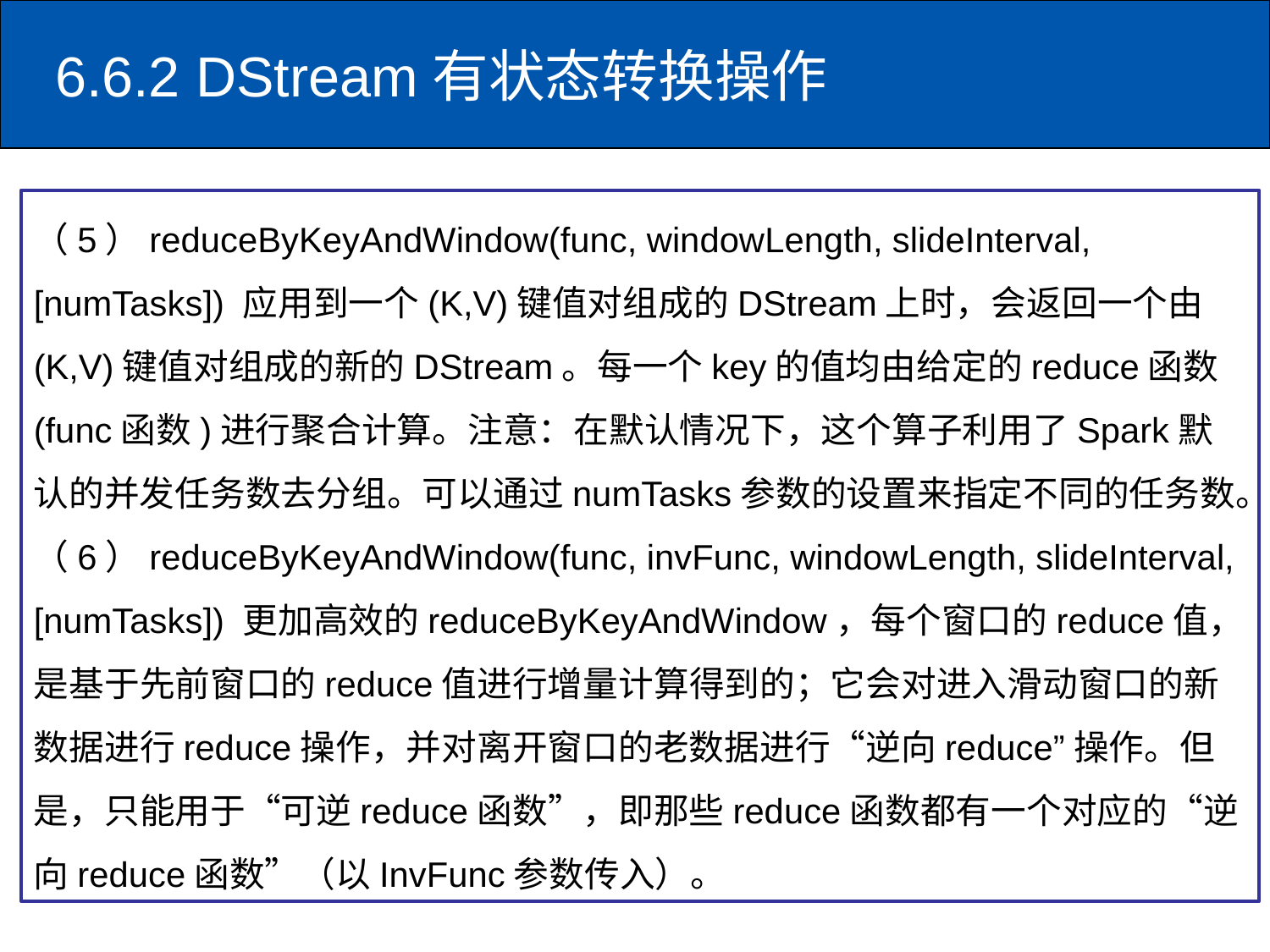

# 6.6.2 DStream有状态转换操作
（5）reduceByKeyAndWindow(func, windowLength, slideInterval, [numTasks]) 应用到一个(K,V)键值对组成的DStream上时，会返回一个由(K,V)键值对组成的新的DStream。每一个key的值均由给定的reduce函数(func函数)进行聚合计算。注意：在默认情况下，这个算子利用了Spark默认的并发任务数去分组。可以通过numTasks参数的设置来指定不同的任务数。
（6）reduceByKeyAndWindow(func, invFunc, windowLength, slideInterval, [numTasks]) 更加高效的reduceByKeyAndWindow，每个窗口的reduce值，是基于先前窗口的reduce值进行增量计算得到的；它会对进入滑动窗口的新数据进行reduce操作，并对离开窗口的老数据进行“逆向reduce”操作。但是，只能用于“可逆reduce函数”，即那些reduce函数都有一个对应的“逆向reduce函数”（以InvFunc参数传入）。